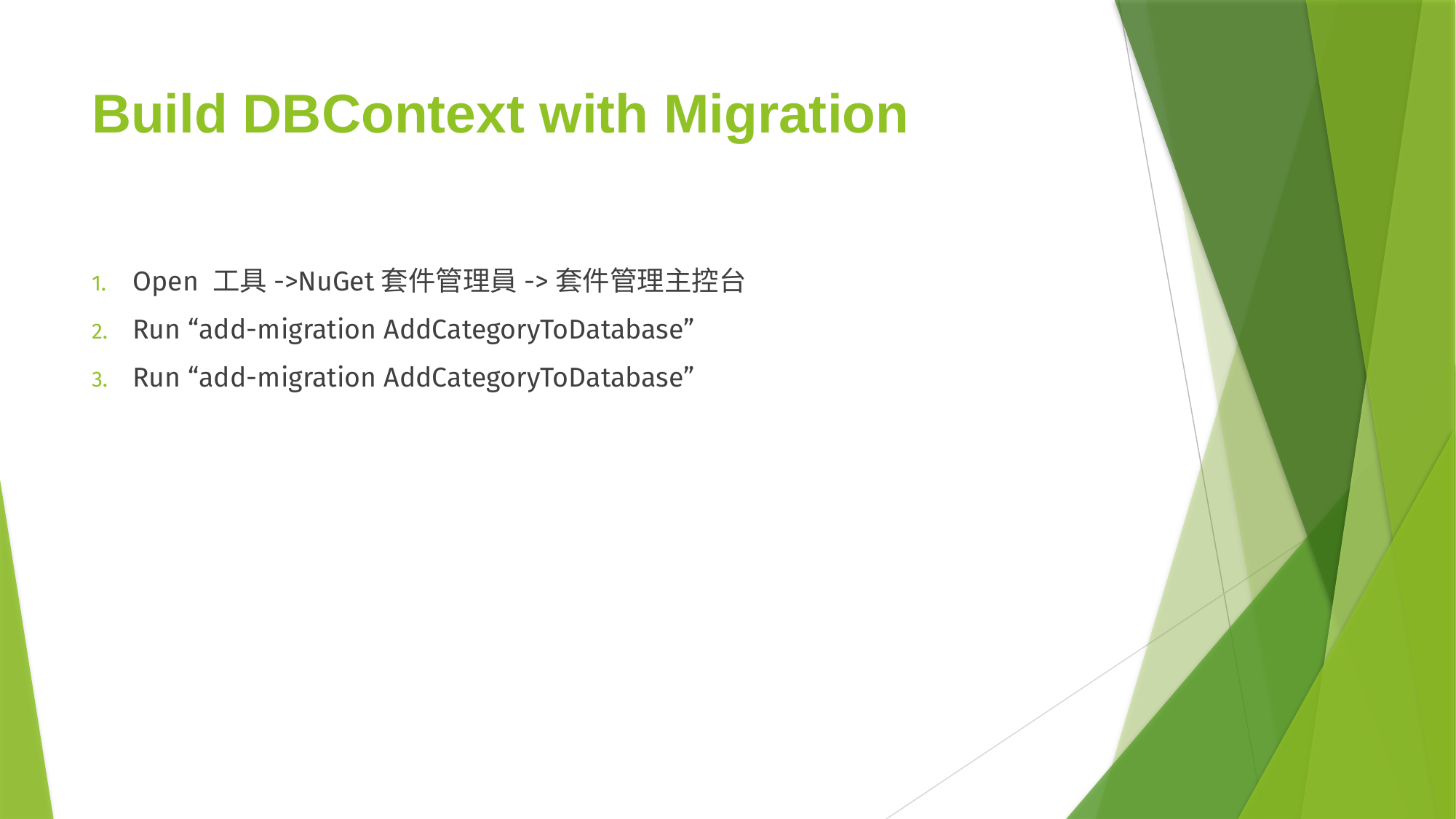

# Build DBContext with Migration
Open 工具->NuGet套件管理員->套件管理主控台
Run “add-migration AddCategoryToDatabase”
Run “add-migration AddCategoryToDatabase”